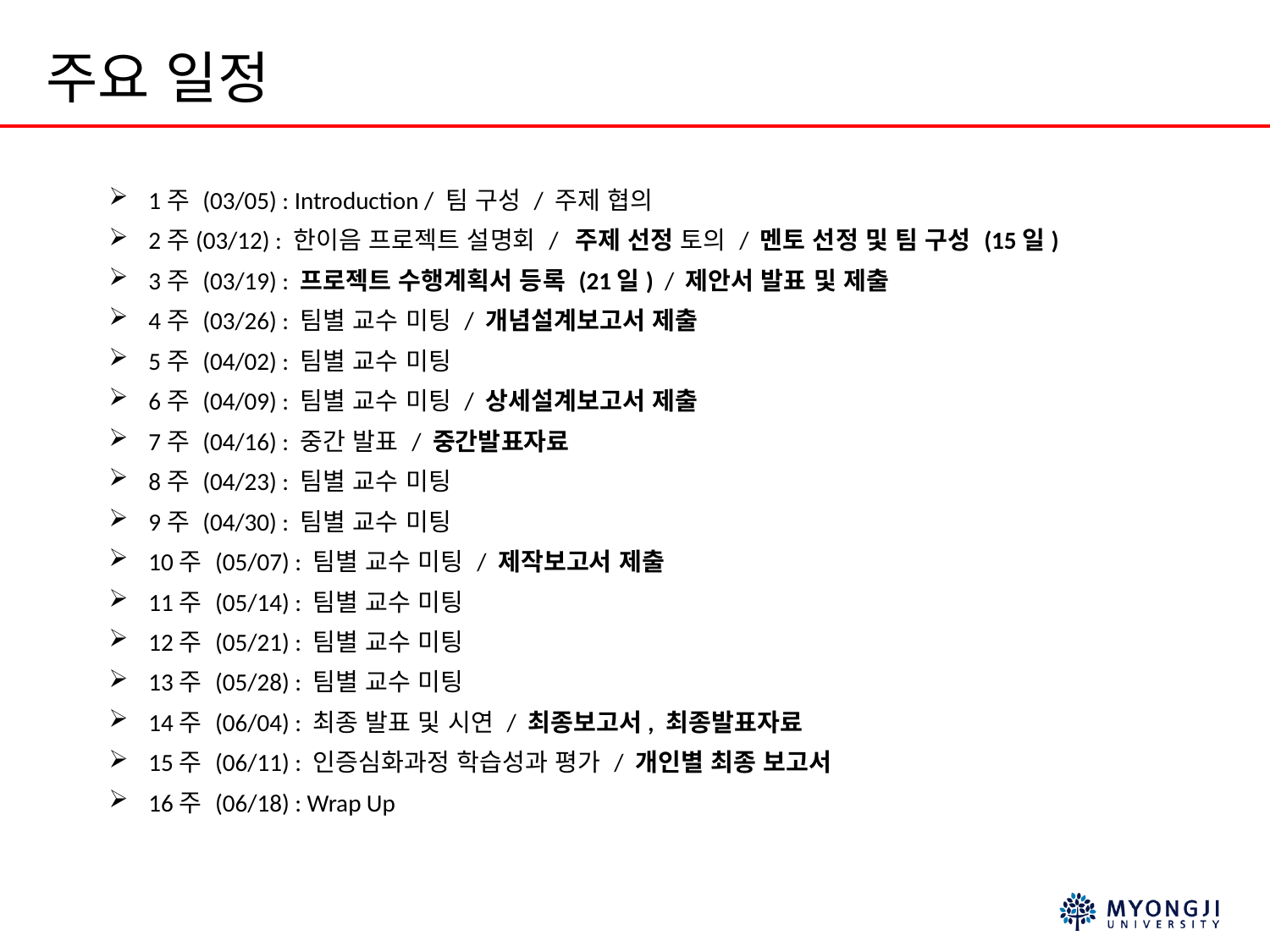

주요 일정
1주 (03/05) : Introduction / 팀 구성 / 주제 협의
2주(03/12) : 한이음 프로젝트 설명회 /  주제 선정 토의 / 멘토 선정 및 팀 구성 (15일)
3주 (03/19) : 프로젝트 수행계획서 등록 (21일)  / 제안서 발표 및 제출
4주 (03/26) : 팀별 교수 미팅 / 개념설계보고서 제출
5주 (04/02) : 팀별 교수 미팅
6주 (04/09) : 팀별 교수 미팅 / 상세설계보고서 제출
7주 (04/16) : 중간 발표 / 중간발표자료
8주 (04/23) : 팀별 교수 미팅
9주 (04/30) : 팀별 교수 미팅
10주 (05/07) : 팀별 교수 미팅 / 제작보고서 제출
11주 (05/14) : 팀별 교수 미팅
12주 (05/21) : 팀별 교수 미팅
13주 (05/28) : 팀별 교수 미팅
14주 (06/04) : 최종 발표 및 시연 / 최종보고서, 최종발표자료
15주 (06/11) : 인증심화과정 학습성과 평가 / 개인별 최종 보고서
16주 (06/18) : Wrap Up